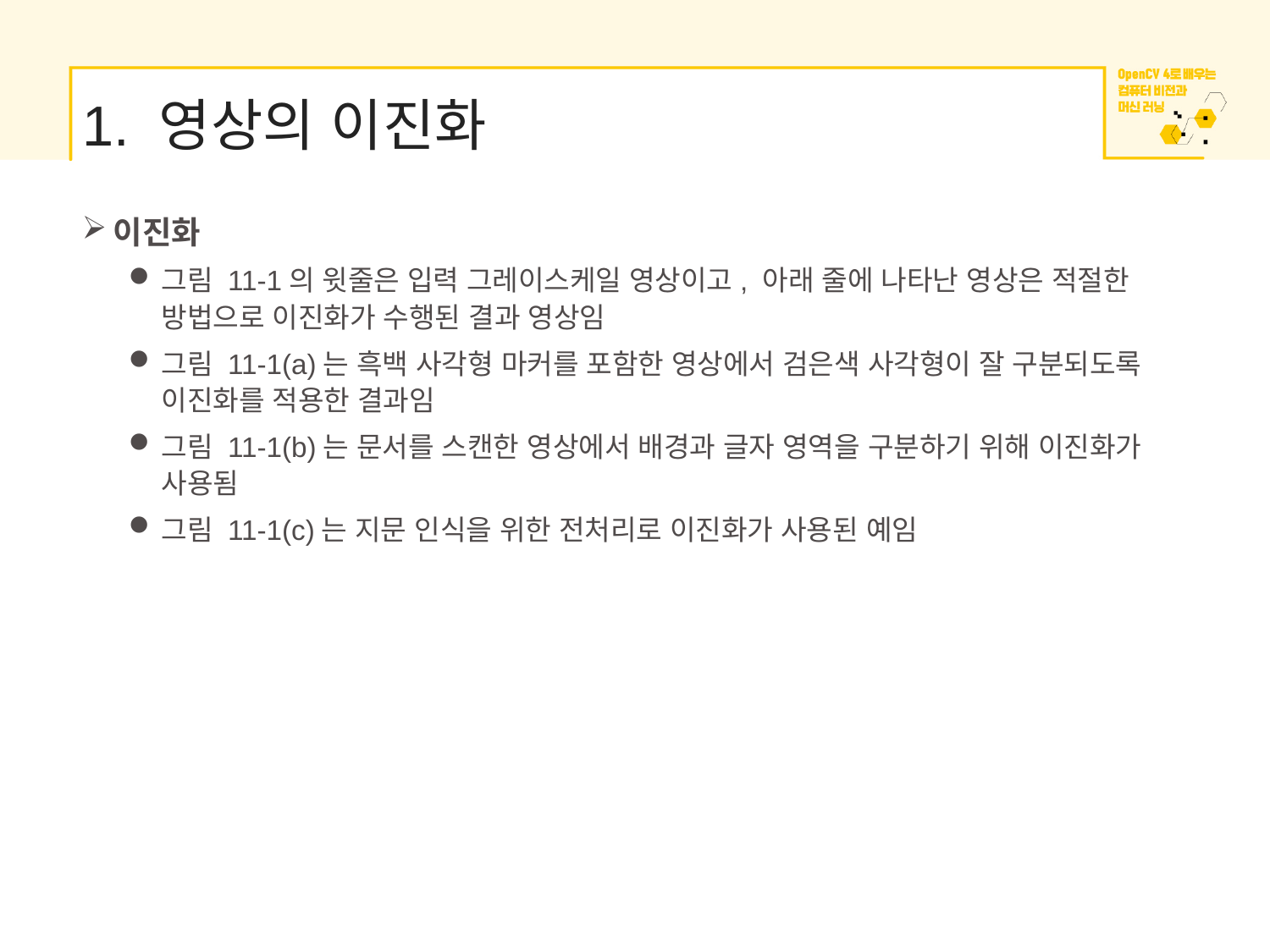

# 1. 영상의 이진화
이진화
그림 11-1의 윗줄은 입력 그레이스케일 영상이고, 아래 줄에 나타난 영상은 적절한 방법으로 이진화가 수행된 결과 영상임
그림 11-1(a)는 흑백 사각형 마커를 포함한 영상에서 검은색 사각형이 잘 구분되도록 이진화를 적용한 결과임
그림 11-1(b)는 문서를 스캔한 영상에서 배경과 글자 영역을 구분하기 위해 이진화가 사용됨
그림 11-1(c)는 지문 인식을 위한 전처리로 이진화가 사용된 예임